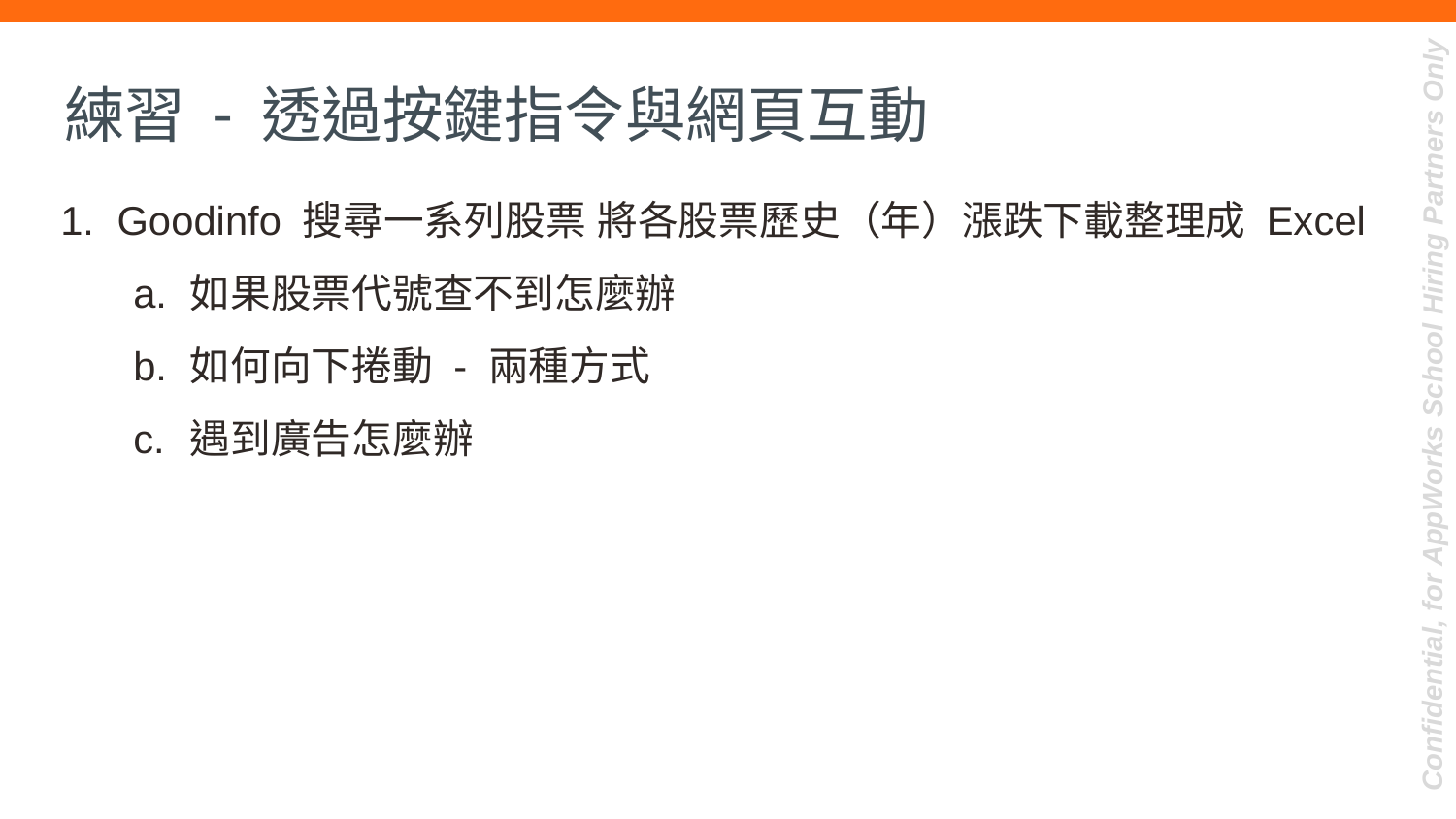

# 練習 - 透過按鍵指令與網頁互動
Goodinfo 搜尋一系列股票 將各股票歷史（年）漲跌下載整理成 Excel
如果股票代號查不到怎麼辦
如何向下捲動 - 兩種方式
遇到廣告怎麼辦